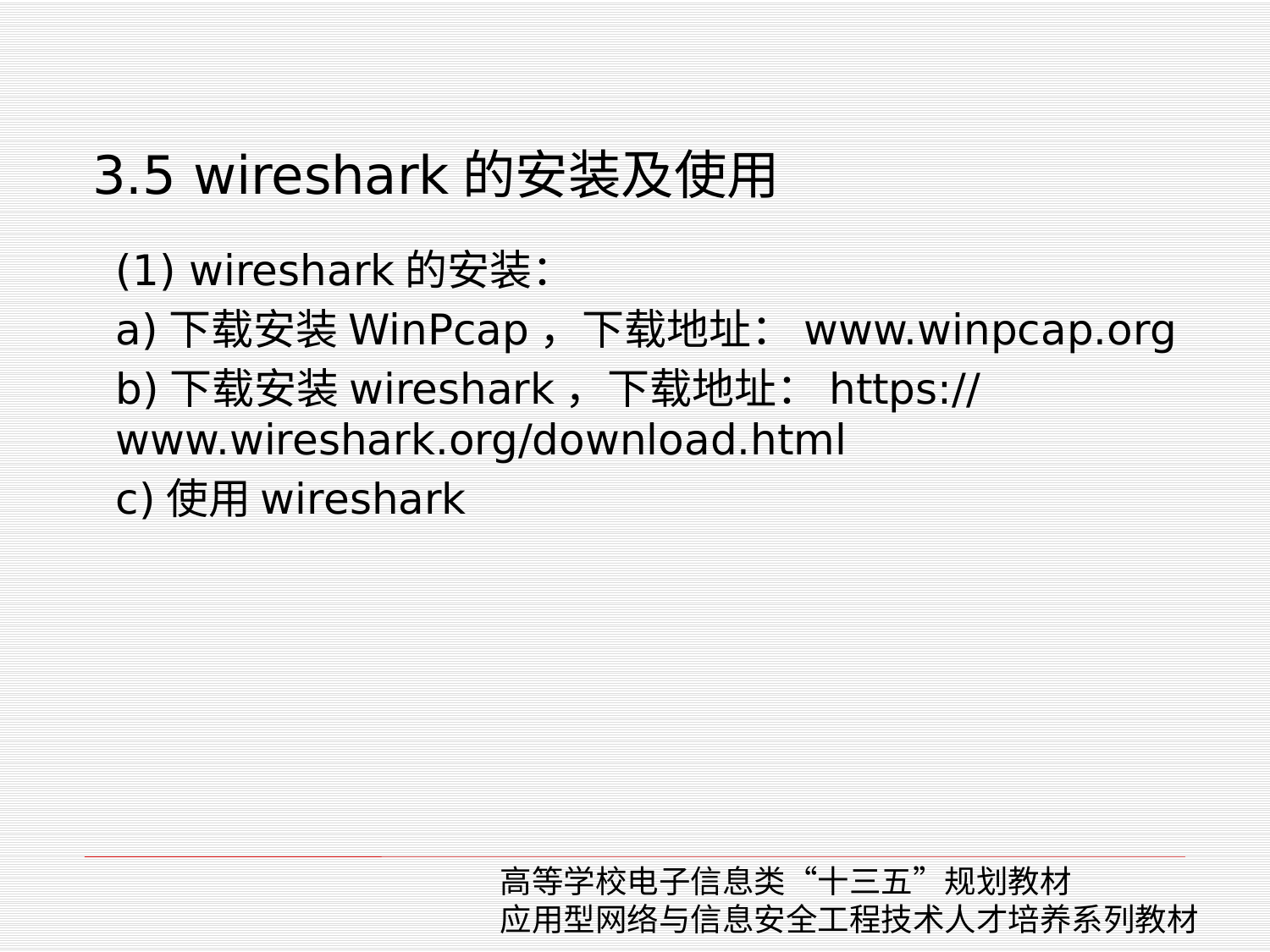

# 3.5 wireshark的安装及使用
(1) wireshark的安装：
a)下载安装WinPcap，下载地址：www.winpcap.org
b)下载安装wireshark，下载地址：https://www.wireshark.org/download.html
c)使用wireshark
高等学校电子信息类“十三五”规划教材
应用型网络与信息安全工程技术人才培养系列教材